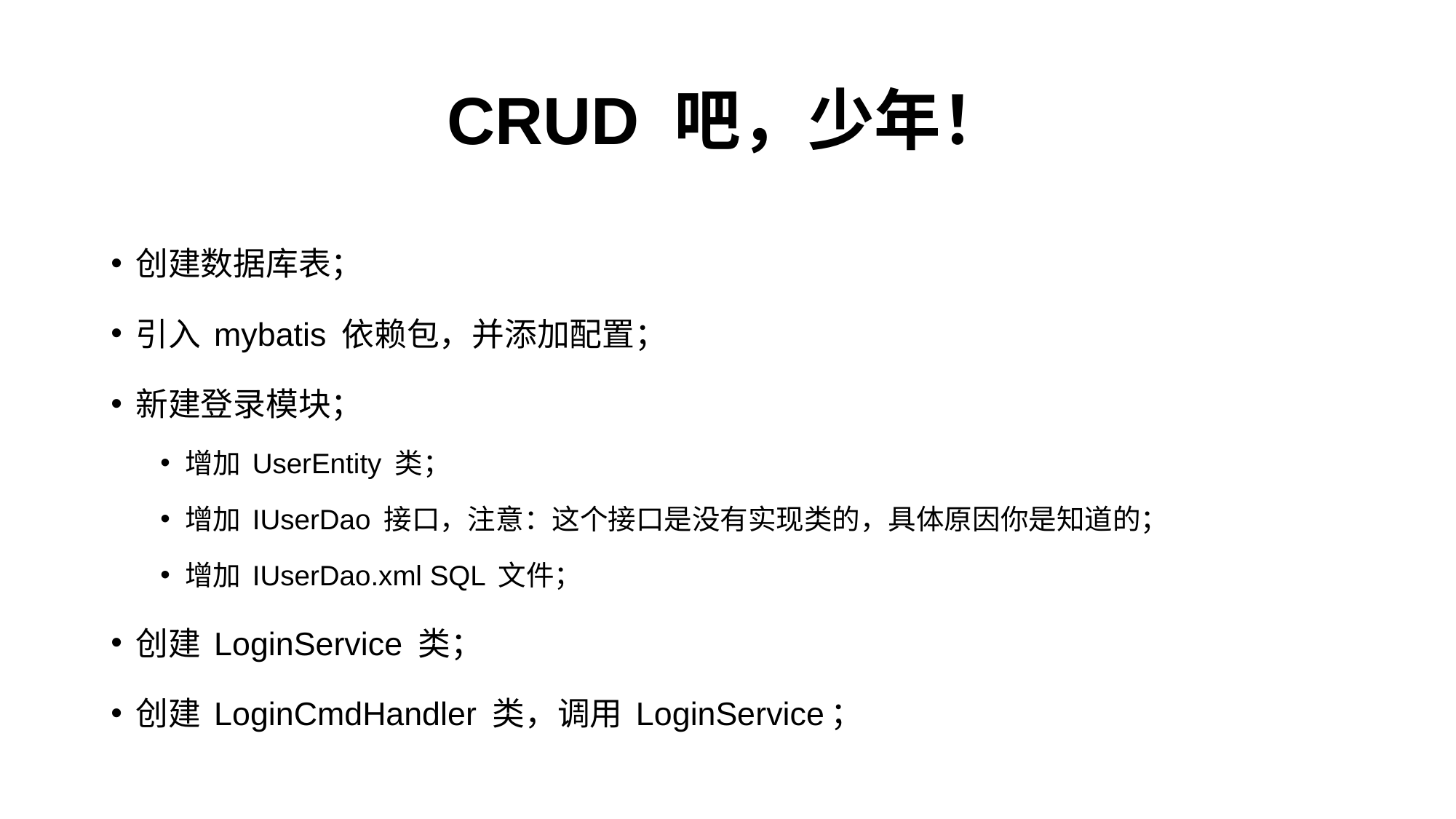

# CRUD 吧，少年！
创建数据库表；
引入 mybatis 依赖包，并添加配置；
新建登录模块；
增加 UserEntity 类；
增加 IUserDao 接口，注意：这个接口是没有实现类的，具体原因你是知道的；
增加 IUserDao.xml SQL 文件；
创建 LoginService 类；
创建 LoginCmdHandler 类，调用 LoginService；